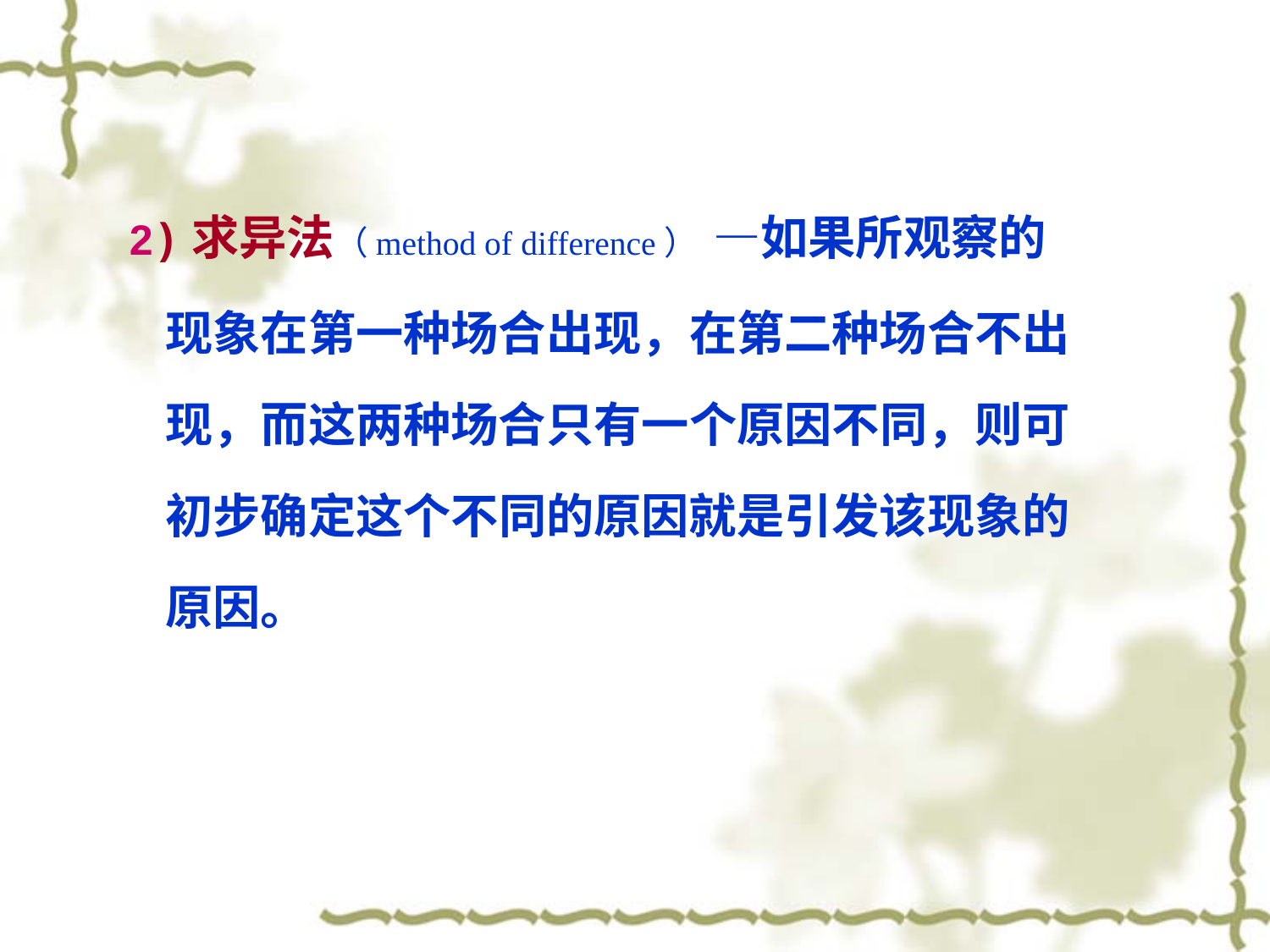

2)求异法（method of difference） —如果所观察的
现象在第一种场合出现，在第二种场合不出
现，而这两种场合只有一个原因不同，则可
初步确定这个不同的原因就是引发该现象的
原因。